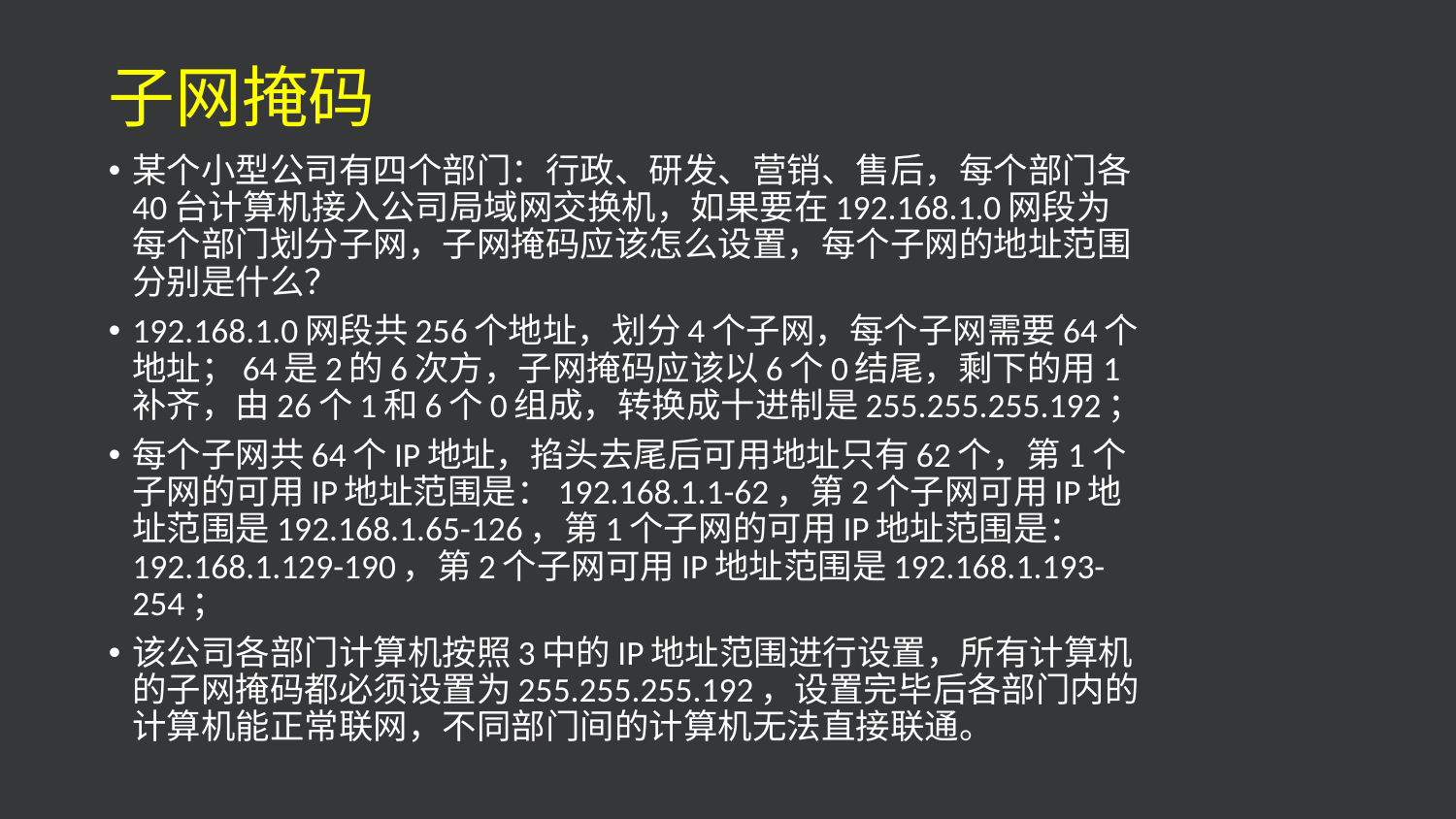

# 子网掩码
某个小型公司有四个部门：行政、研发、营销、售后，每个部门各40台计算机接入公司局域网交换机，如果要在192.168.1.0网段为每个部门划分子网，子网掩码应该怎么设置，每个子网的地址范围分别是什么？
192.168.1.0网段共256个地址，划分4个子网，每个子网需要64个地址；64是2的6次方，子网掩码应该以6个0结尾，剩下的用1补齐，由26个1和6个0组成，转换成十进制是255.255.255.192；
每个子网共64个IP地址，掐头去尾后可用地址只有62个，第1个子网的可用IP地址范围是：192.168.1.1-62，第2个子网可用IP地址范围是192.168.1.65-126，第1个子网的可用IP地址范围是：192.168.1.129-190，第2个子网可用IP地址范围是192.168.1.193-254；
该公司各部门计算机按照3中的IP地址范围进行设置，所有计算机的子网掩码都必须设置为255.255.255.192，设置完毕后各部门内的计算机能正常联网，不同部门间的计算机无法直接联通。